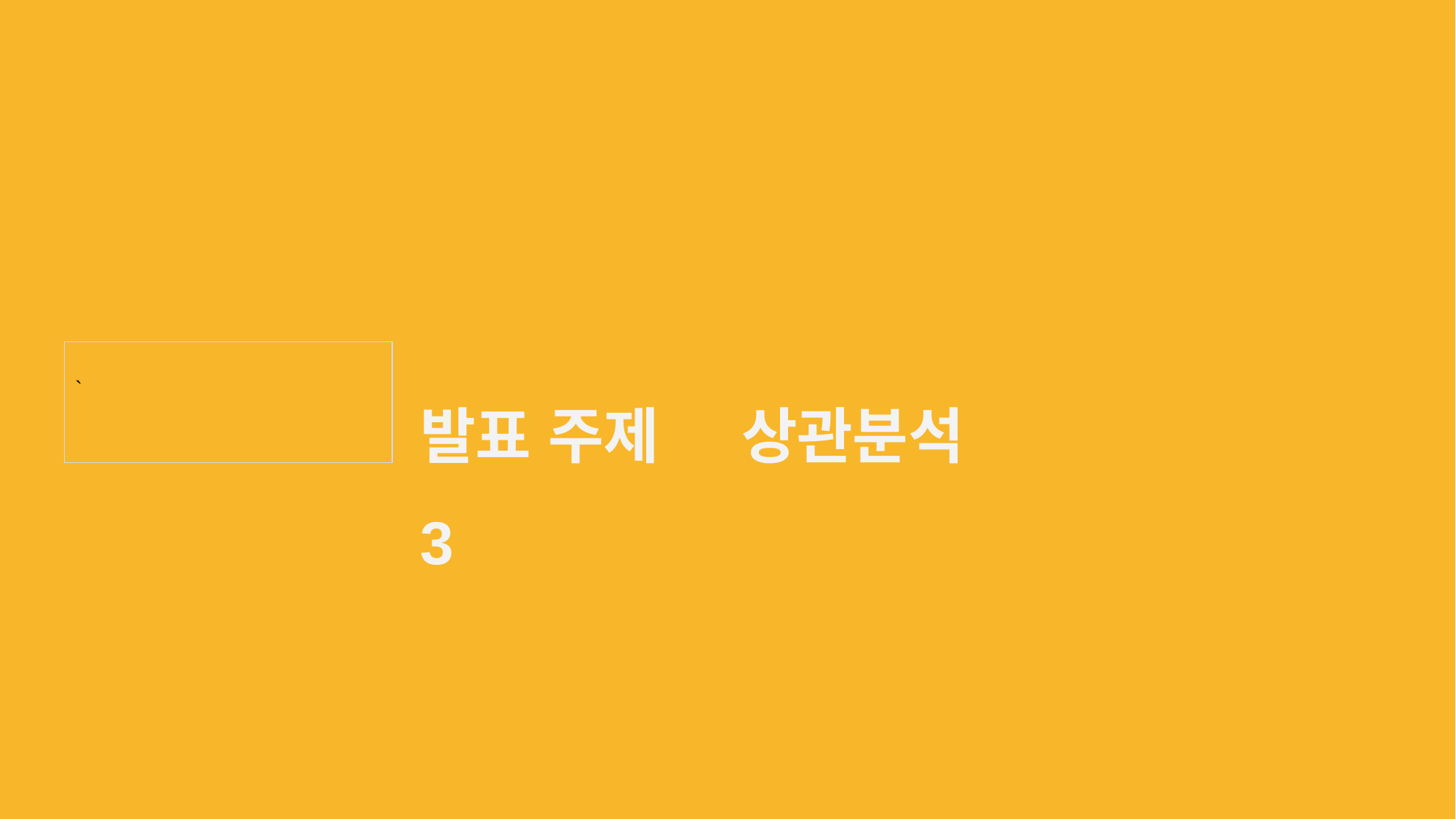

| 발표 주제 3 | 상관분석 |
| --- | --- |
| ` |
| --- |